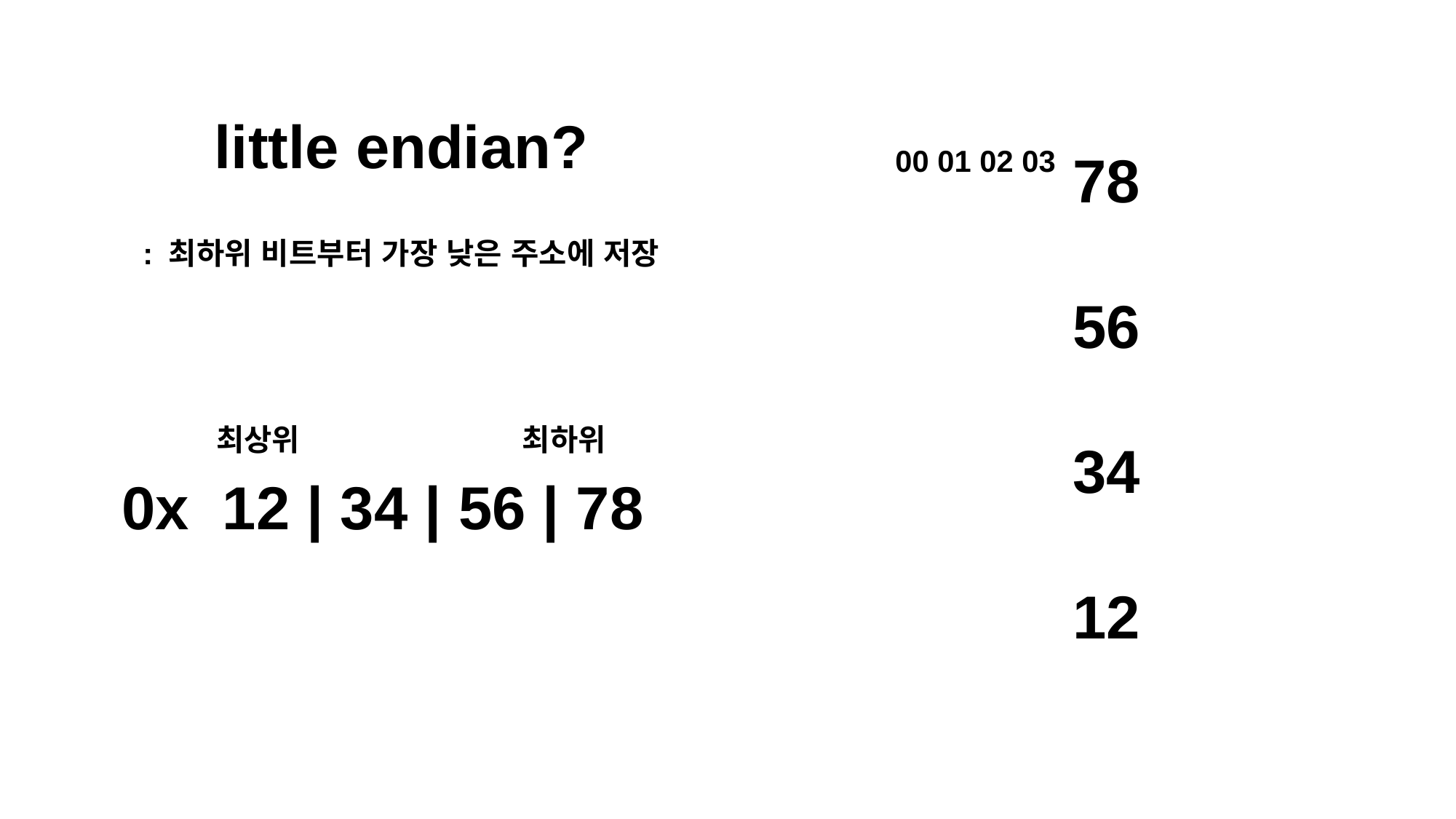

little endian?
00 01 02 03
78

56

34

12
: 최하위 비트부터 가장 낮은 주소에 저장
최상위                          최하위
0x  12 | 34 | 56 | 78